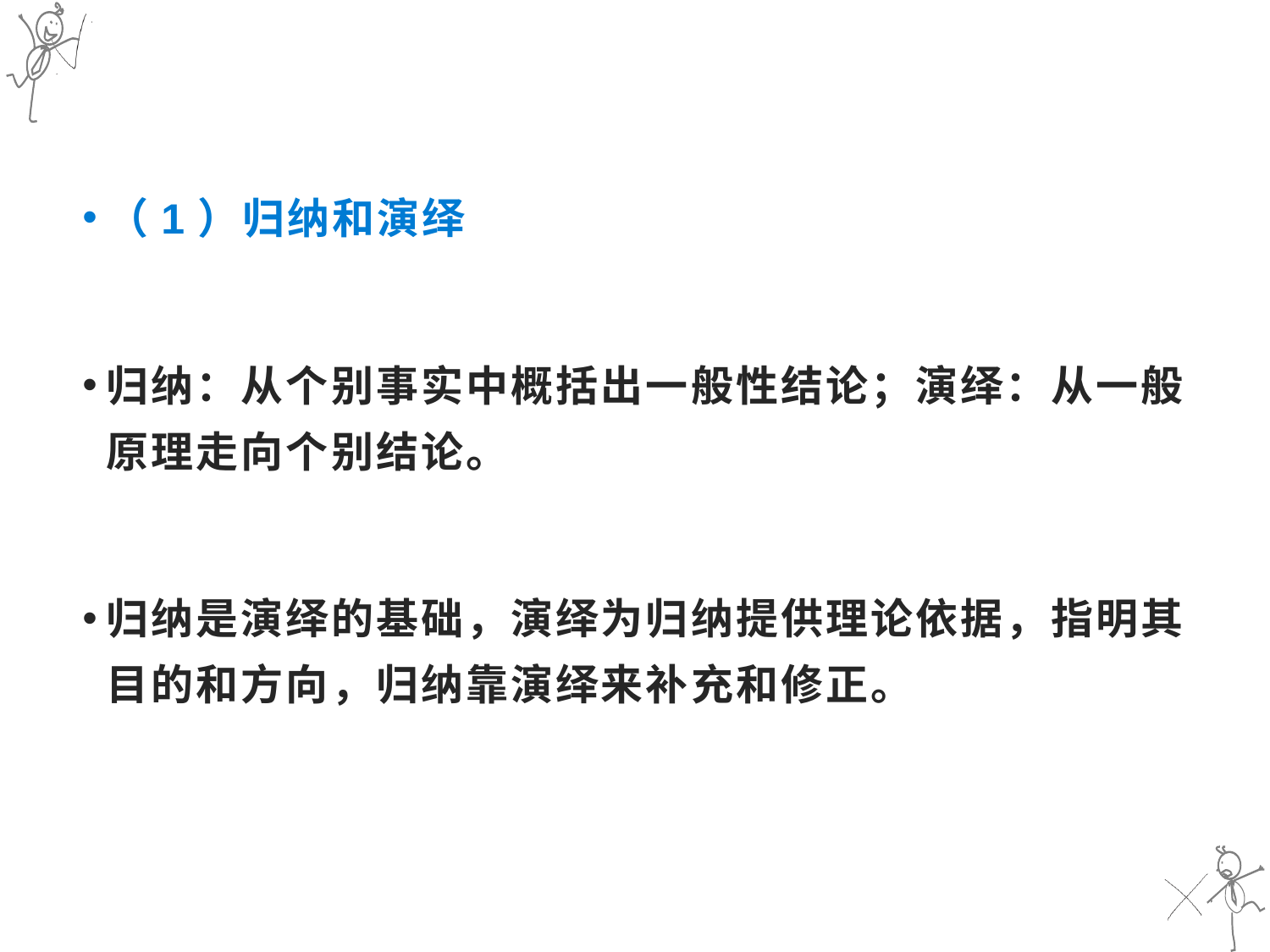

（1）归纳和演绎

归纳：从个别事实中概括出一般性结论；演绎：从一般原理走向个别结论。

归纳是演绎的基础，演绎为归纳提供理论依据，指明其目的和方向，归纳靠演绎来补充和修正。